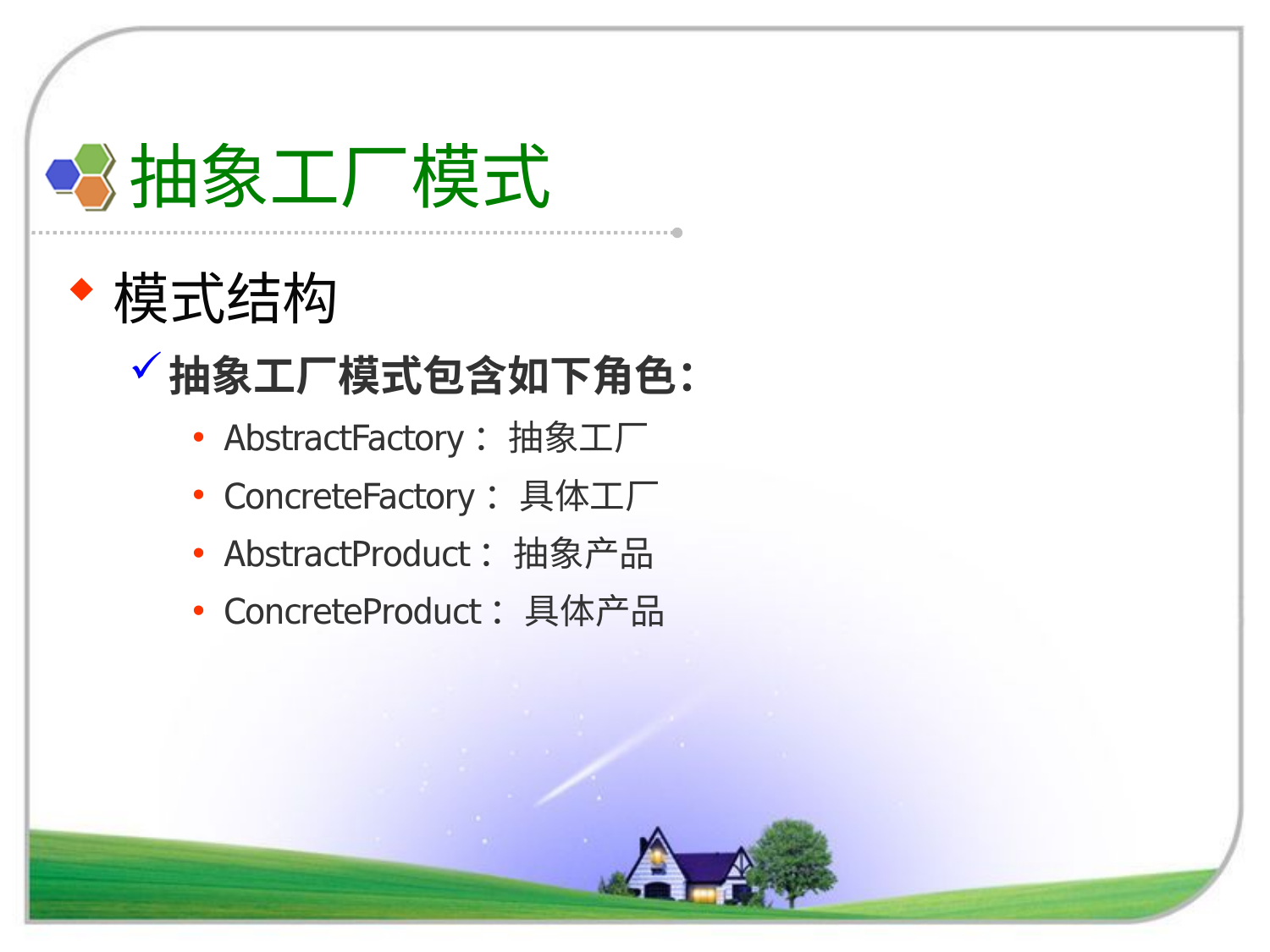

# 抽象工厂模式
模式结构
抽象工厂模式包含如下角色：
AbstractFactory：抽象工厂
ConcreteFactory：具体工厂
AbstractProduct：抽象产品
ConcreteProduct：具体产品